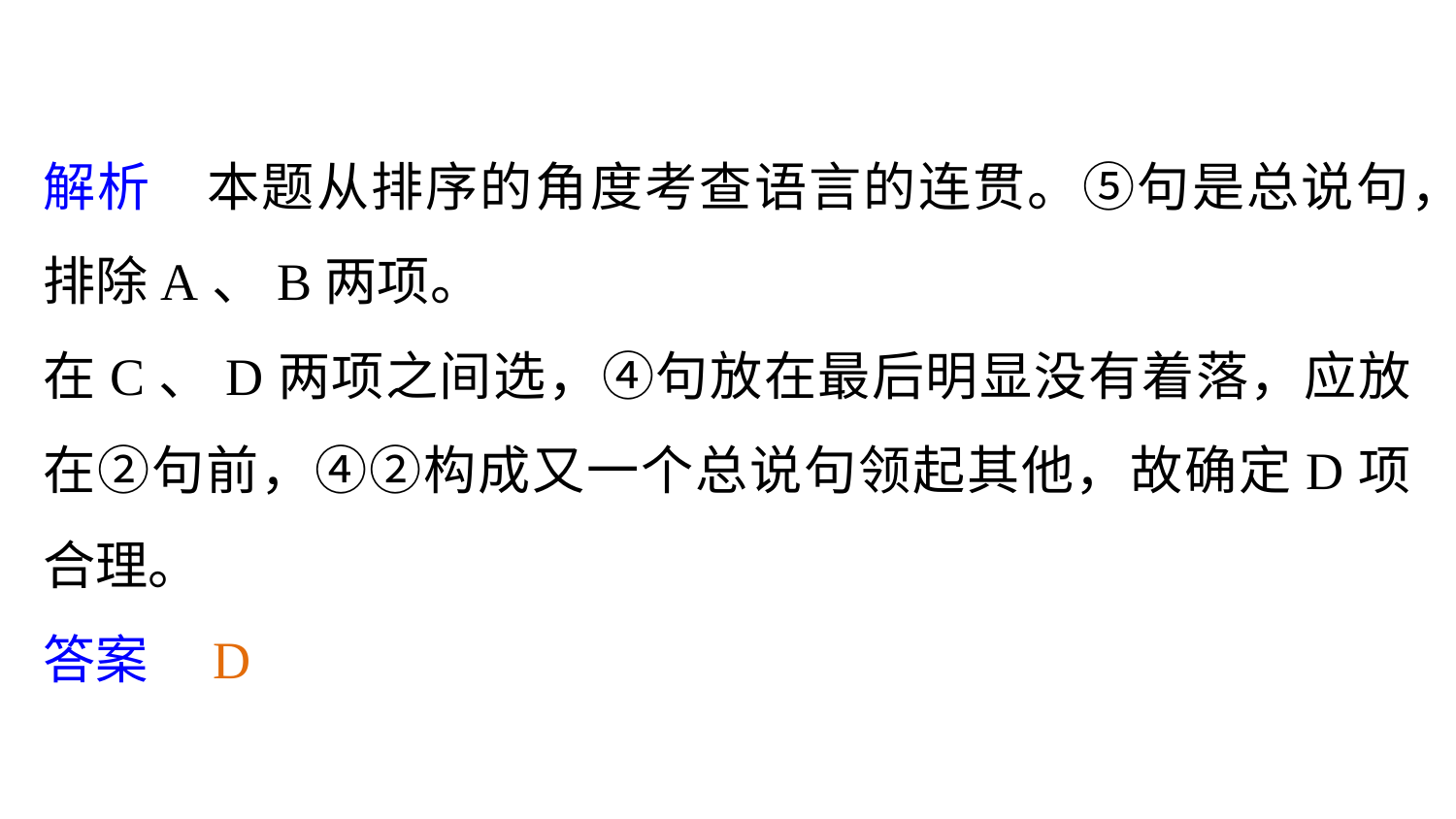

解析　本题从排序的角度考查语言的连贯。⑤句是总说句，排除A、B两项。
在C、D两项之间选，④句放在最后明显没有着落，应放在②句前，④②构成又一个总说句领起其他，故确定D项合理。
答案　D